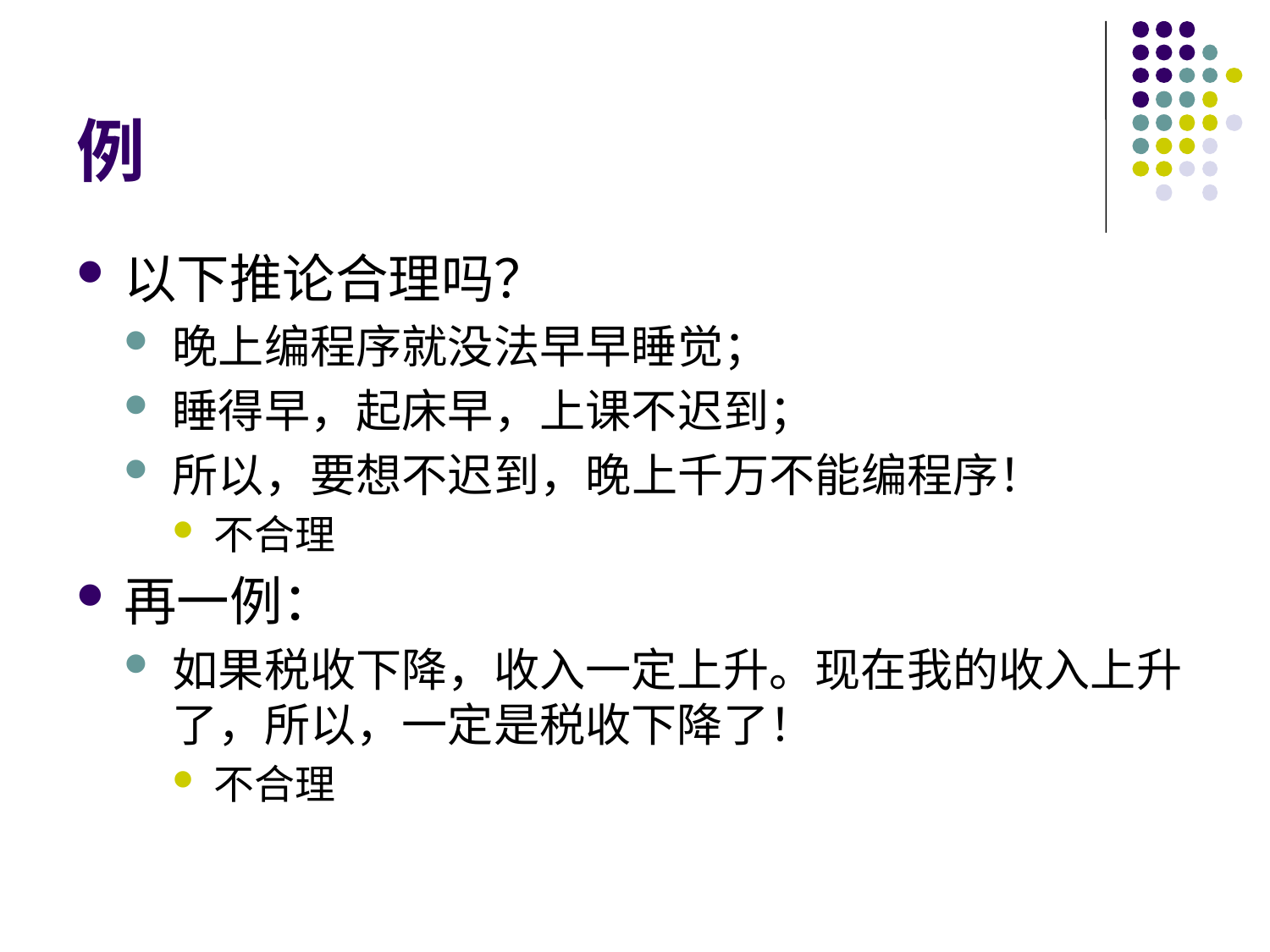

# 例
以下推论合理吗？
晚上编程序就没法早早睡觉；
睡得早，起床早，上课不迟到；
所以，要想不迟到，晚上千万不能编程序！
不合理
再一例：
如果税收下降，收入一定上升。现在我的收入上升了，所以，一定是税收下降了！
不合理